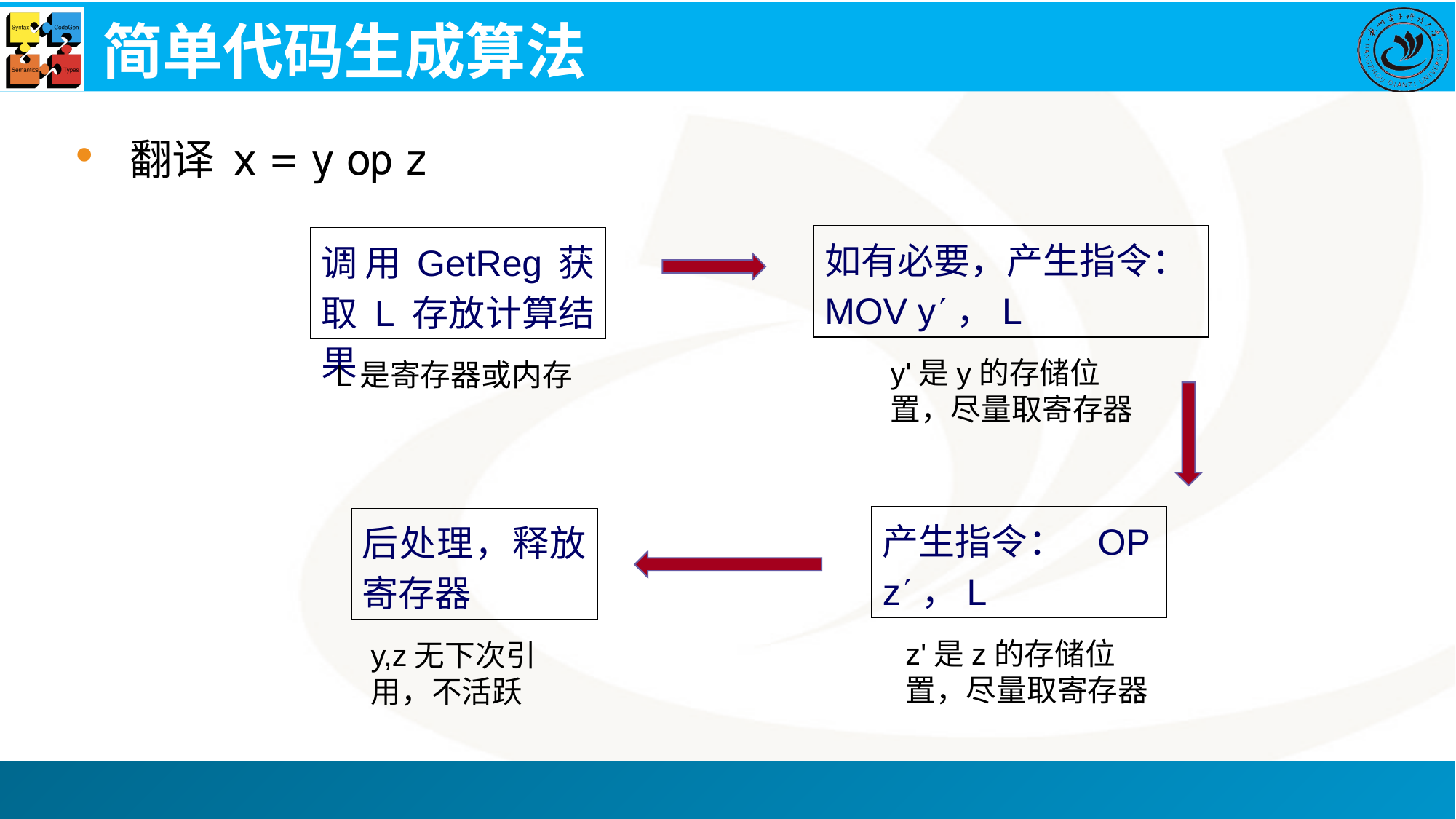

# 简单代码生成算法
翻译 x = y op z
如有必要，产生指令：MOV y′，L
调用GetReg获取 L 存放计算结果

y'是y的存储位置，尽量取寄存器
L是寄存器或内存

产生指令：   OP z′，L
后处理，释放寄存器

z'是z的存储位置，尽量取寄存器
y,z无下次引用，不活跃
34